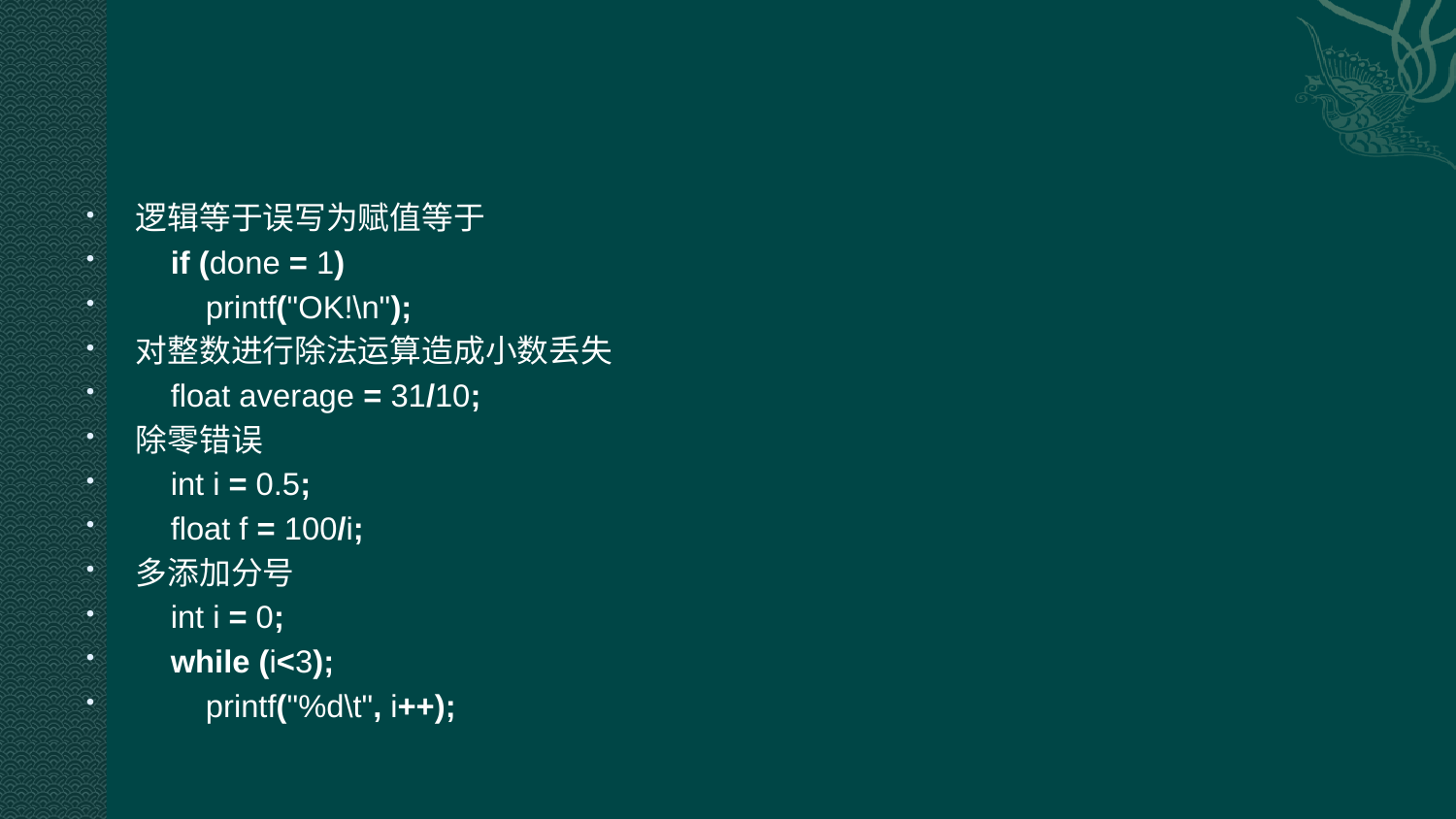

#
逻辑等于误写为赋值等于
    if (done = 1)
        printf("OK!\n");
对整数进行除法运算造成小数丢失
    float average = 31/10;
除零错误
    int i = 0.5;
    float f = 100/i;
多添加分号
    int i = 0;
    while (i<3);
        printf("%d\t", i++);